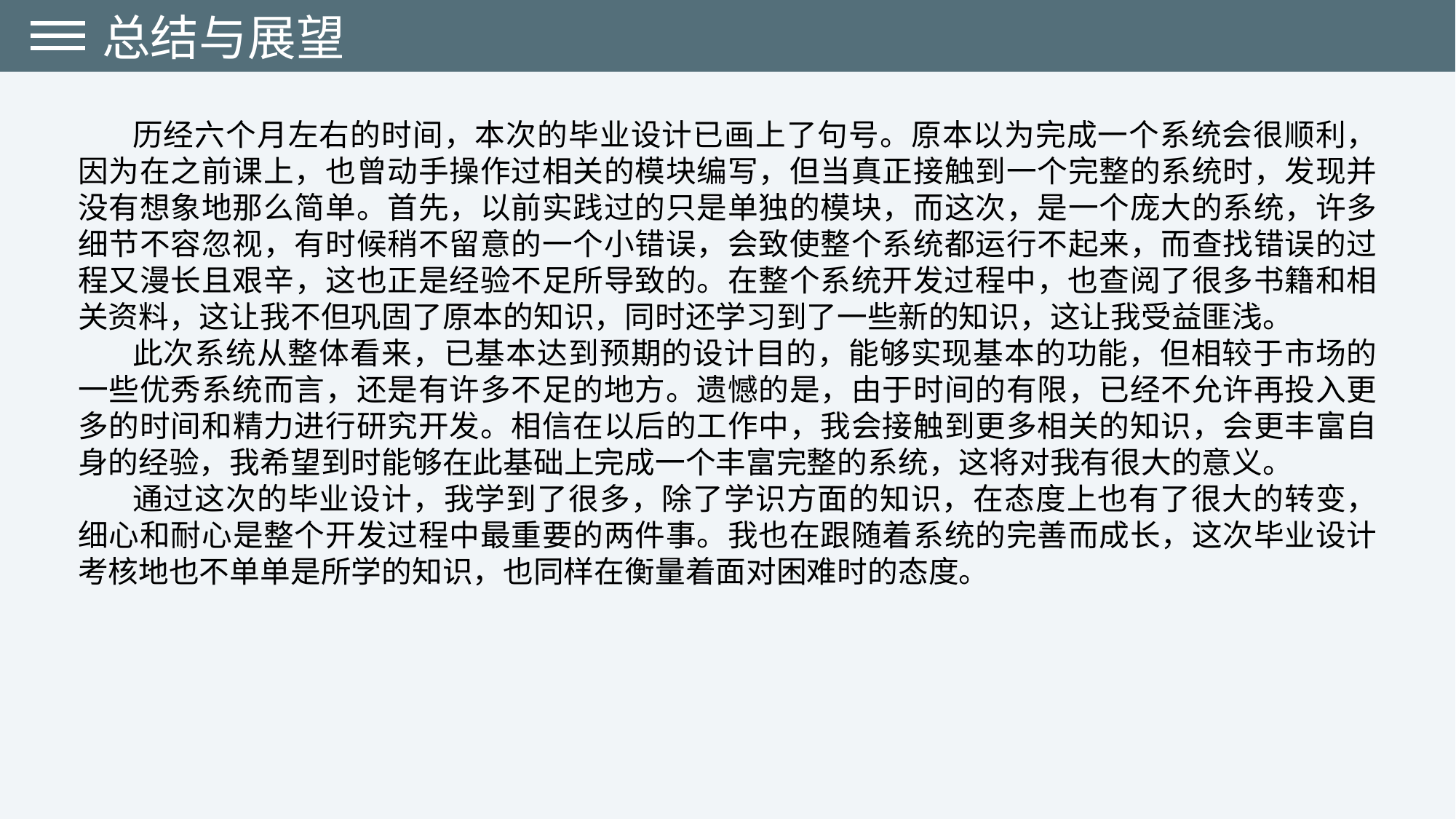

总结与展望
历经六个月左右的时间，本次的毕业设计已画上了句号。原本以为完成一个系统会很顺利，因为在之前课上，也曾动手操作过相关的模块编写，但当真正接触到一个完整的系统时，发现并没有想象地那么简单。首先，以前实践过的只是单独的模块，而这次，是一个庞大的系统，许多细节不容忽视，有时候稍不留意的一个小错误，会致使整个系统都运行不起来，而查找错误的过程又漫长且艰辛，这也正是经验不足所导致的。在整个系统开发过程中，也查阅了很多书籍和相关资料，这让我不但巩固了原本的知识，同时还学习到了一些新的知识，这让我受益匪浅。
此次系统从整体看来，已基本达到预期的设计目的，能够实现基本的功能，但相较于市场的一些优秀系统而言，还是有许多不足的地方。遗憾的是，由于时间的有限，已经不允许再投入更多的时间和精力进行研究开发。相信在以后的工作中，我会接触到更多相关的知识，会更丰富自身的经验，我希望到时能够在此基础上完成一个丰富完整的系统，这将对我有很大的意义。
通过这次的毕业设计，我学到了很多，除了学识方面的知识，在态度上也有了很大的转变，细心和耐心是整个开发过程中最重要的两件事。我也在跟随着系统的完善而成长，这次毕业设计考核地也不单单是所学的知识，也同样在衡量着面对困难时的态度。